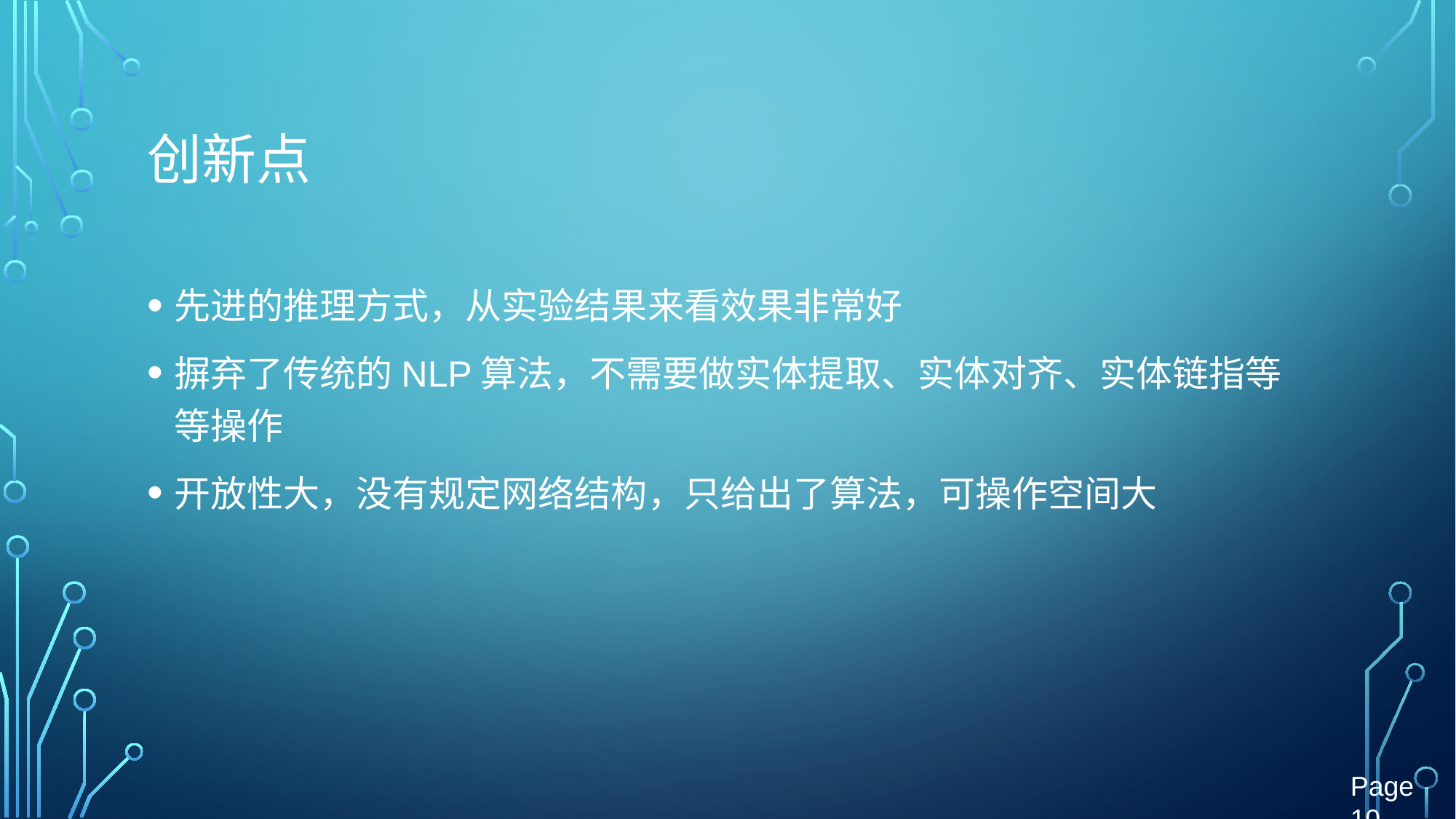

# 创新点
先进的推理方式，从实验结果来看效果非常好
摒弃了传统的NLP算法，不需要做实体提取、实体对齐、实体链指等等操作
开放性大，没有规定网络结构，只给出了算法，可操作空间大
Page 10